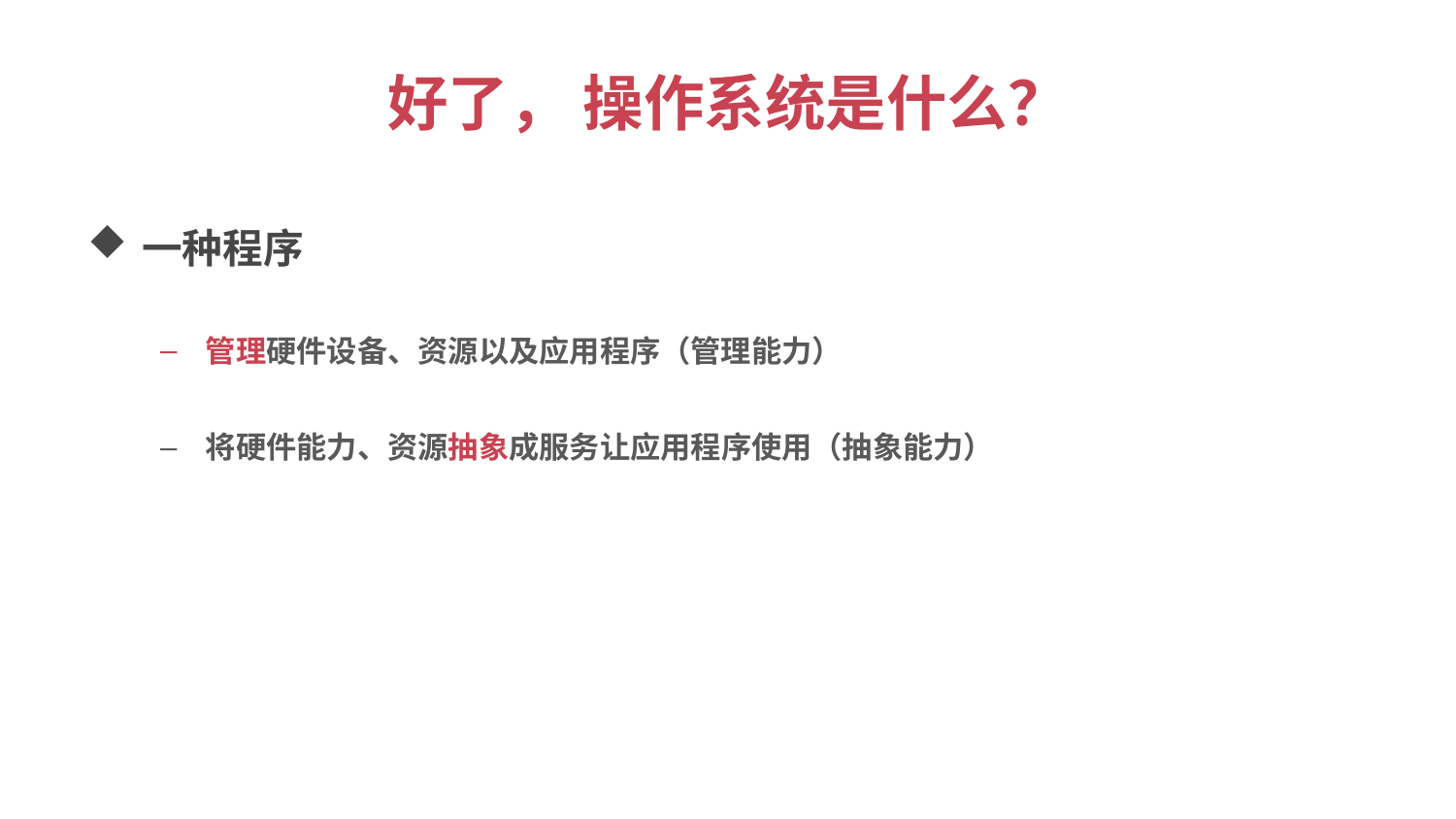

# 好了， 操作系统是什么？
一种程序
管理硬件设备、资源以及应用程序（管理能力）
将硬件能力、资源抽象成服务让应用程序使用（抽象能力）